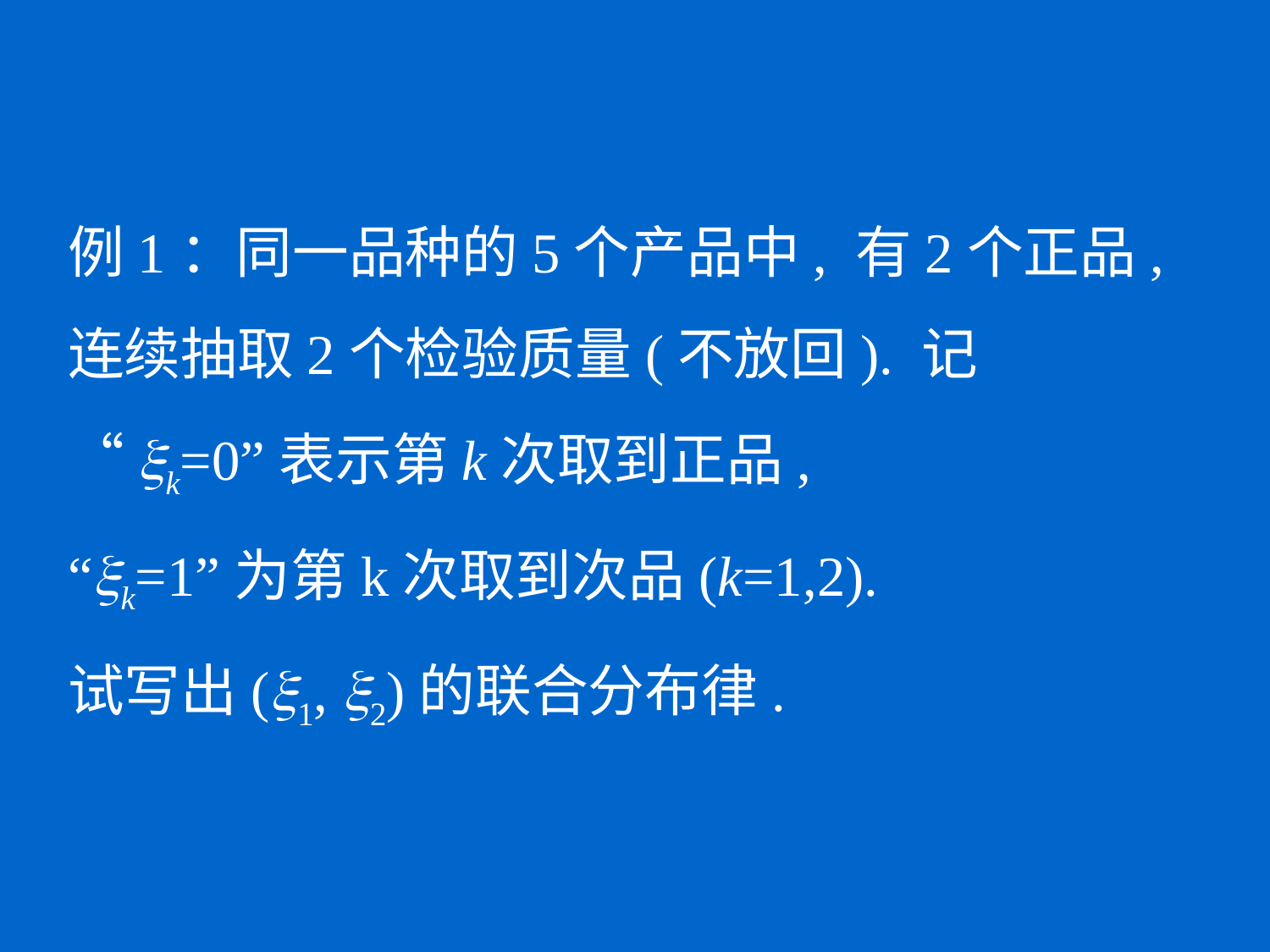

# 例1：同一品种的5个产品中, 有2个正品,连续抽取2个检验质量(不放回). 记 “ξk=0”表示第k次取到正品, “ξk=1”为第k次取到次品(k=1,2). 试写出(ξ1, ξ2)的联合分布律.